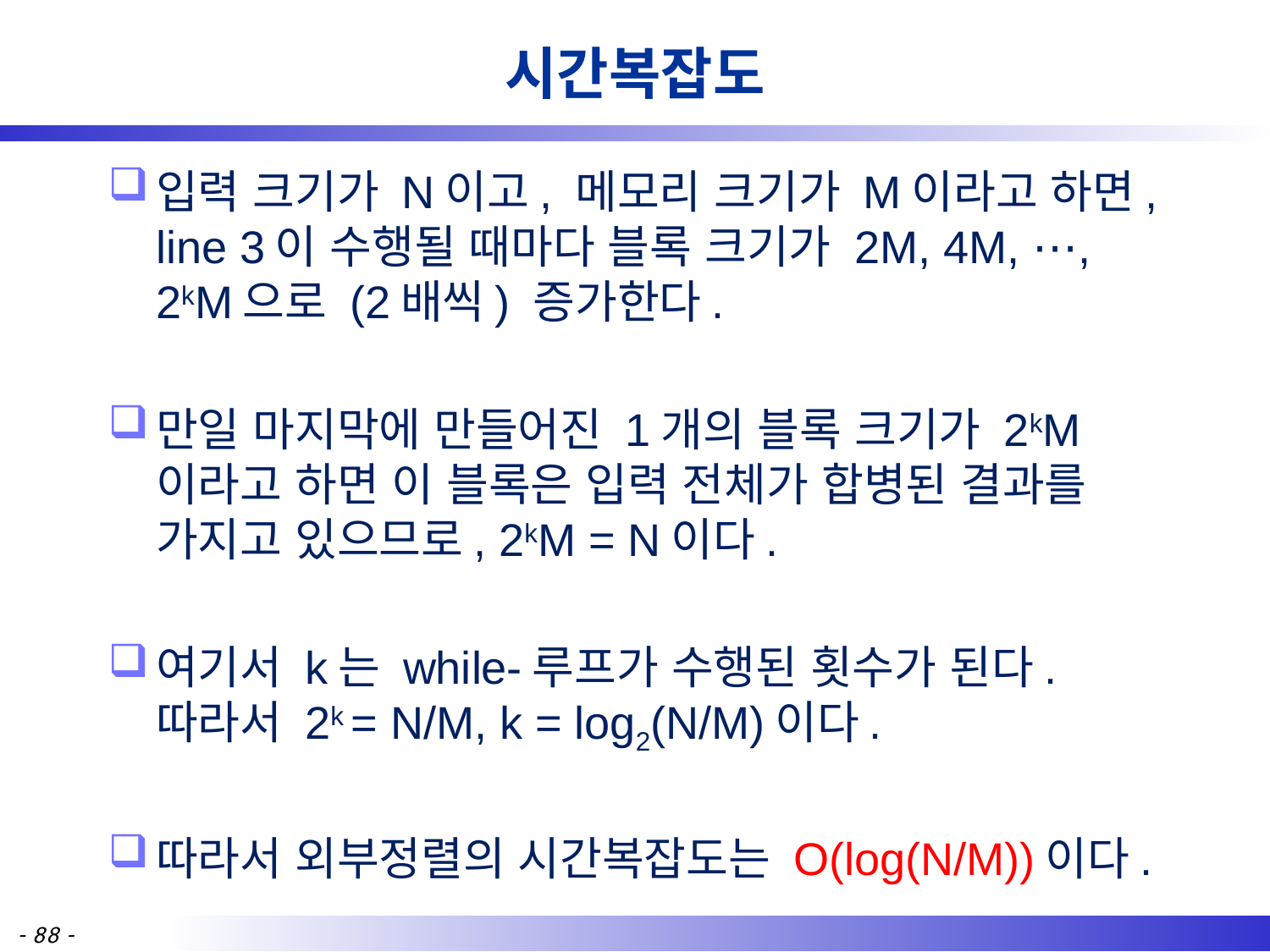

# 시간복잡도
입력 크기가 N이고, 메모리 크기가 M이라고 하면, line 3이 수행될 때마다 블록 크기가 2M, 4M, ⋯, 2kM으로 (2배씩) 증가한다.

만일 마지막에 만들어진 1개의 블록 크기가 2kM이라고 하면 이 블록은 입력 전체가 합병된 결과를 가지고 있으므로, 2kM = N이다.

여기서 k는 while-루프가 수행된 횟수가 된다. 따라서 2k = N/M, k = log2(N/M)이다.

따라서 외부정렬의 시간복잡도는 O(log(N/M))이다.
- 88 -